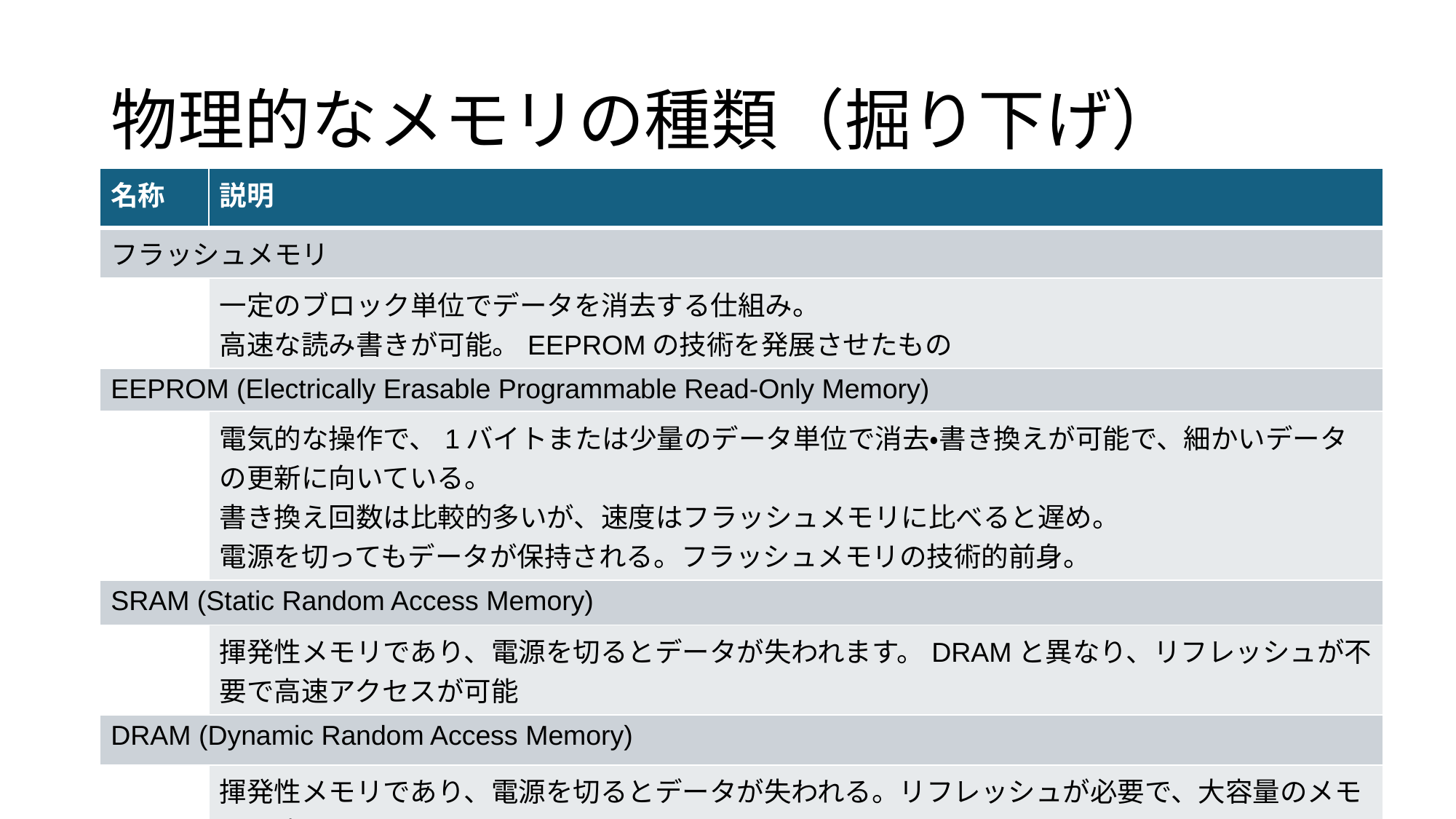

# 物理的なメモリの種類（掘り下げ）
| 名称 | 説明 |
| --- | --- |
| フラッシュメモリ |  |
|  | 一定のブロック単位でデータを消去する仕組み。 高速な読み書きが可能。EEPROMの技術を発展させたもの |
| EEPROM (Electrically Erasable Programmable Read-Only Memory) |  |
|  | 電気的な操作で、1バイトまたは少量のデータ単位で消去・書き換えが可能で、細かいデータの更新に向いている。 書き換え回数は比較的多いが、速度はフラッシュメモリに比べると遅め。 電源を切ってもデータが保持される。フラッシュメモリの技術的前身。 |
| SRAM (Static Random Access Memory) |  |
|  | 揮発性メモリであり、電源を切るとデータが失われます。DRAMと異なり、リフレッシュが不要で高速アクセスが可能 |
| DRAM (Dynamic Random Access Memory) |  |
|  | 揮発性メモリであり、電源を切るとデータが失われる。リフレッシュが必要で、大容量のメモリに適している |